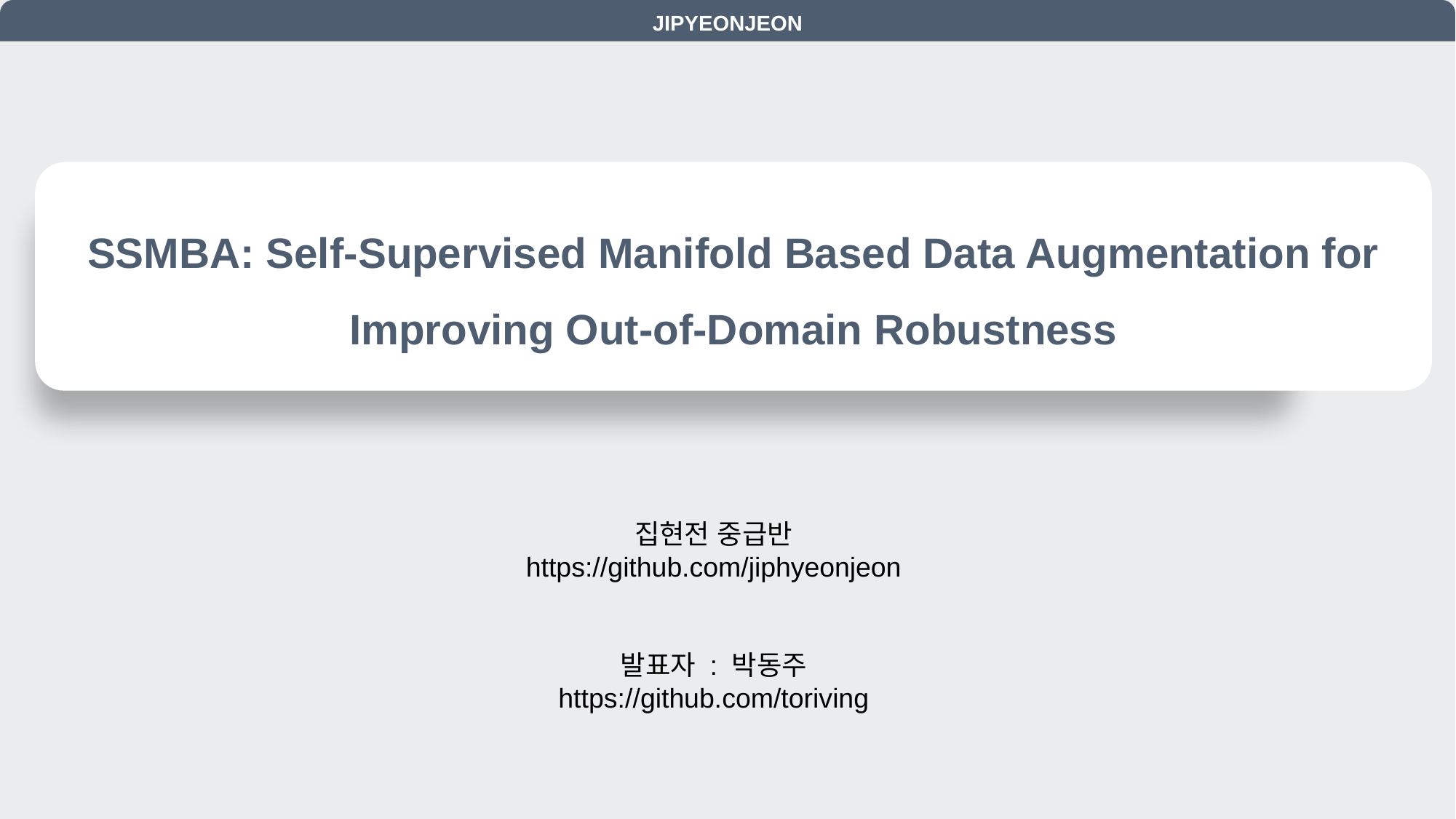

JIPYEONJEON
SSMBA: Self-Supervised Manifold Based Data Augmentation for Improving Out-of-Domain Robustness
집현전 중급반
https://github.com/jiphyeonjeon

발표자 : 박동주
https://github.com/toriving